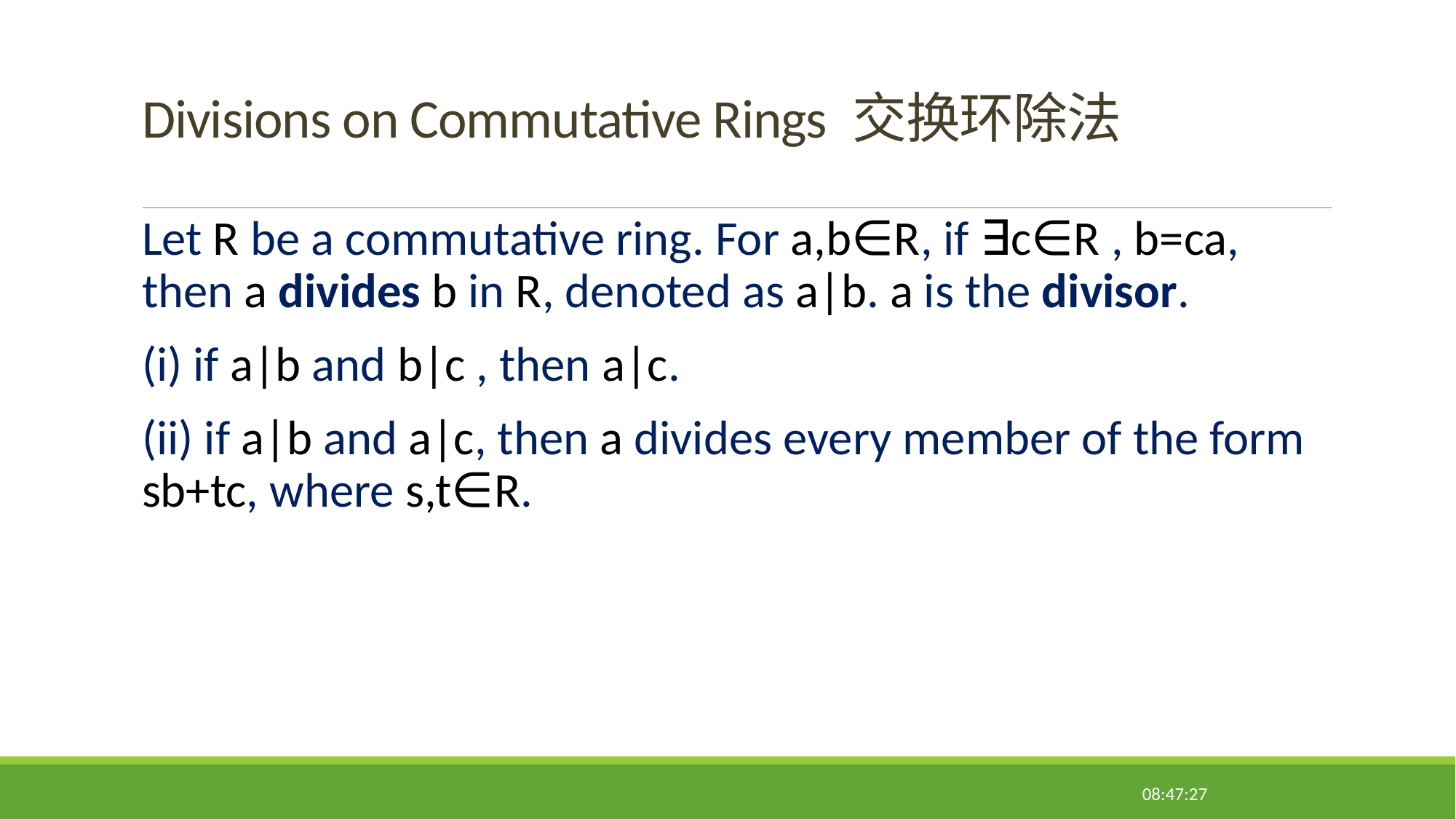

# Divisions on Commutative Rings 交换环除法
Let R be a commutative ring. For a,b∈R, if ∃c∈R , b=ca, then a divides b in R, denoted as a|b. a is the divisor.
(i) if a|b and b|c , then a|c.
(ii) if a|b and a|c, then a divides every member of the form sb+tc, where s,t∈R.
08:47:27